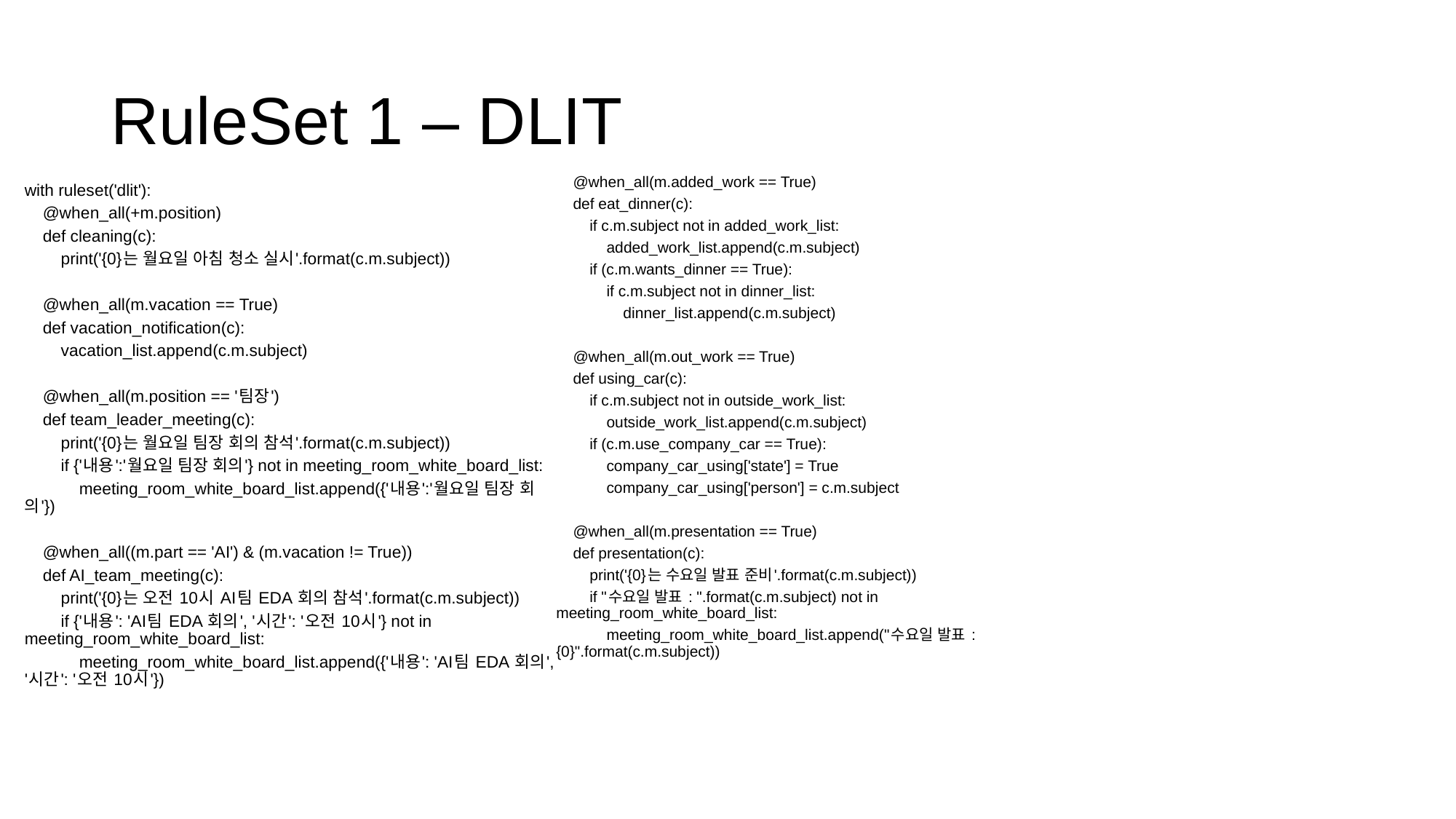

# RuleSet 1 – DLIT

    @when_all(m.added_work == True)
    def eat_dinner(c):
        if c.m.subject not in added_work_list:
            added_work_list.append(c.m.subject)
        if (c.m.wants_dinner == True):
            if c.m.subject not in dinner_list:
                dinner_list.append(c.m.subject)

    @when_all(m.out_work == True)
    def using_car(c):
        if c.m.subject not in outside_work_list:
            outside_work_list.append(c.m.subject)
        if (c.m.use_company_car == True):
            company_car_using['state'] = True
            company_car_using['person'] = c.m.subject

    @when_all(m.presentation == True)
    def presentation(c):
        print('{0}는 수요일 발표 준비'.format(c.m.subject))
        if "수요일 발표 : ".format(c.m.subject) not in meeting_room_white_board_list:
            meeting_room_white_board_list.append("수요일 발표 : {0}".format(c.m.subject))
with ruleset('dlit'):
    @when_all(+m.position)
    def cleaning(c):
        print('{0}는 월요일 아침 청소 실시'.format(c.m.subject))

    @when_all(m.vacation == True)
    def vacation_notification(c):
        vacation_list.append(c.m.subject)

    @when_all(m.position == '팀장')
    def team_leader_meeting(c):
        print('{0}는 월요일 팀장 회의 참석'.format(c.m.subject))
        if {'내용':'월요일 팀장 회의'} not in meeting_room_white_board_list:
            meeting_room_white_board_list.append({'내용':'월요일 팀장 회의'})

    @when_all((m.part == 'AI') & (m.vacation != True))
    def AI_team_meeting(c):
        print('{0}는 오전 10시 AI팀 EDA 회의 참석'.format(c.m.subject))
        if {'내용': 'AI팀 EDA 회의', '시간': '오전 10시'} not in meeting_room_white_board_list:
            meeting_room_white_board_list.append({'내용': 'AI팀 EDA 회의', '시간': '오전 10시'})